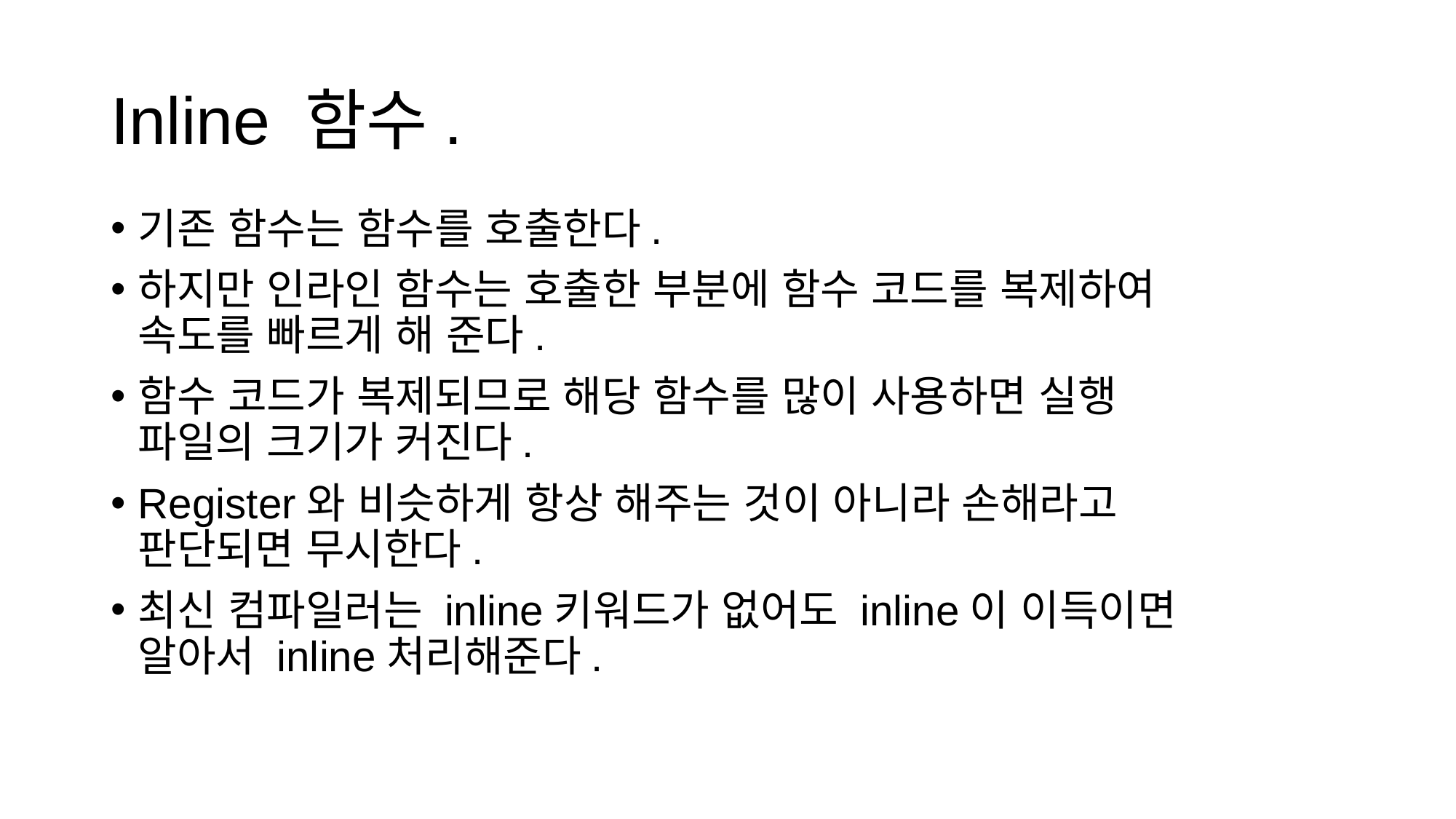

# Inline 함수.
기존 함수는 함수를 호출한다.
하지만 인라인 함수는 호출한 부분에 함수 코드를 복제하여 속도를 빠르게 해 준다.
함수 코드가 복제되므로 해당 함수를 많이 사용하면 실행 파일의 크기가 커진다.
Register와 비슷하게 항상 해주는 것이 아니라 손해라고 판단되면 무시한다.
최신 컴파일러는 inline키워드가 없어도 inline이 이득이면 알아서 inline처리해준다.